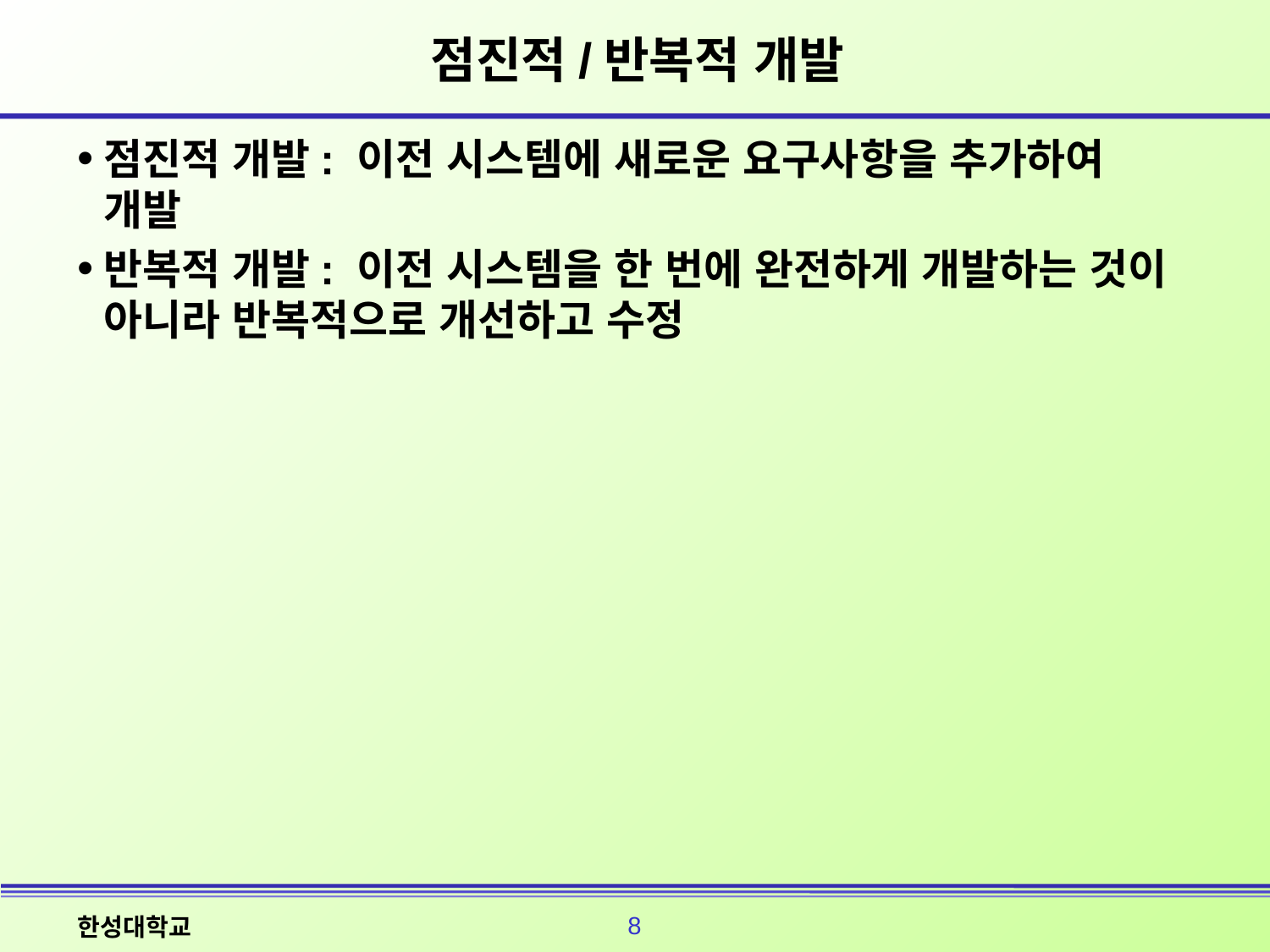

# 점진적/반복적 개발
점진적 개발: 이전 시스템에 새로운 요구사항을 추가하여 개발
반복적 개발: 이전 시스템을 한 번에 완전하게 개발하는 것이 아니라 반복적으로 개선하고 수정